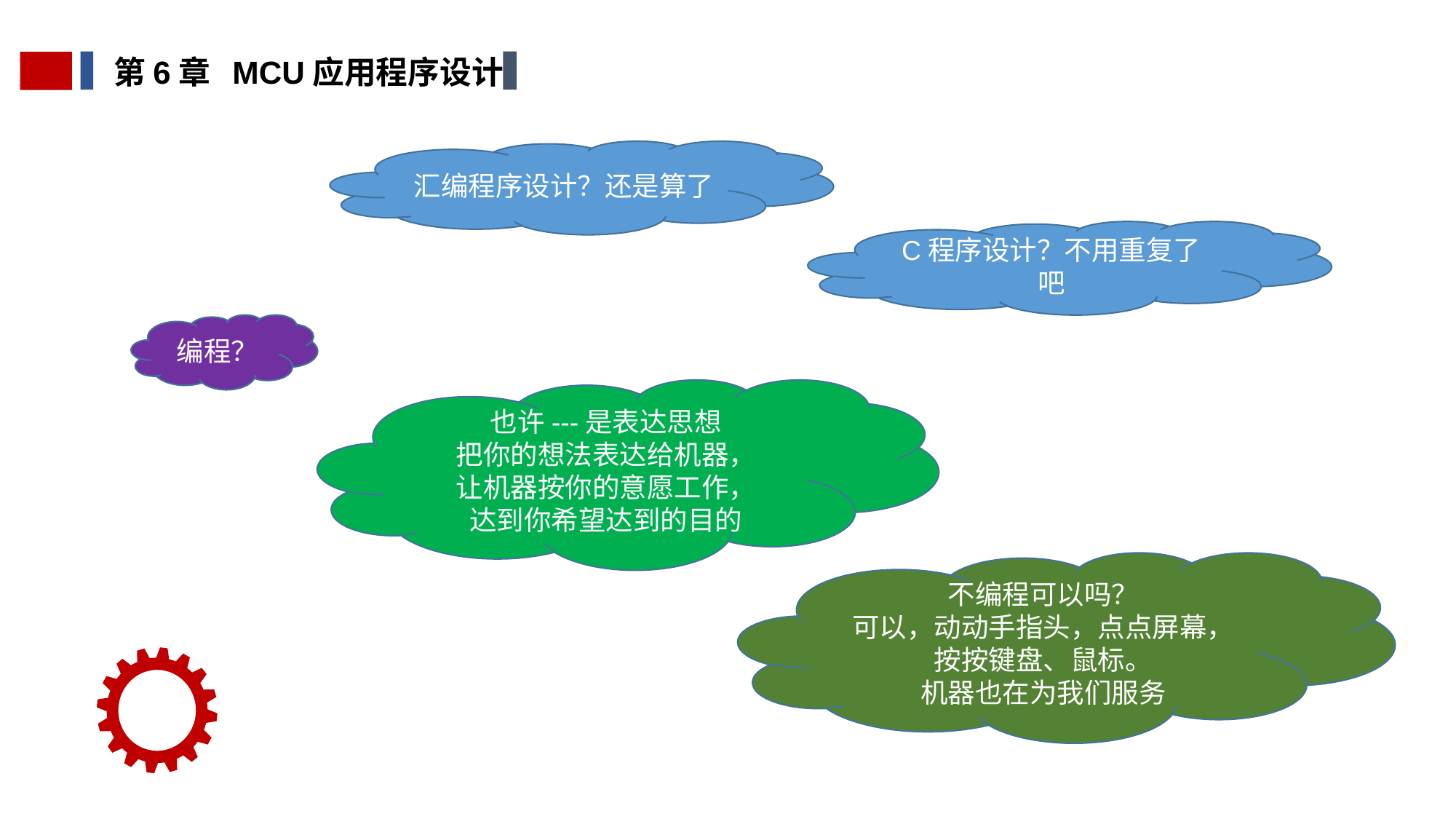

第6章  MCU应用程序设计

汇编程序设计？还是算了
C程序设计？不用重复了吧
编程？
也许---是表达思想
把你的想法表达给机器，
让机器按你的意愿工作，
达到你希望达到的目的
不编程可以吗？
可以，动动手指头，点点屏幕，
按按键盘、鼠标。
机器也在为我们服务